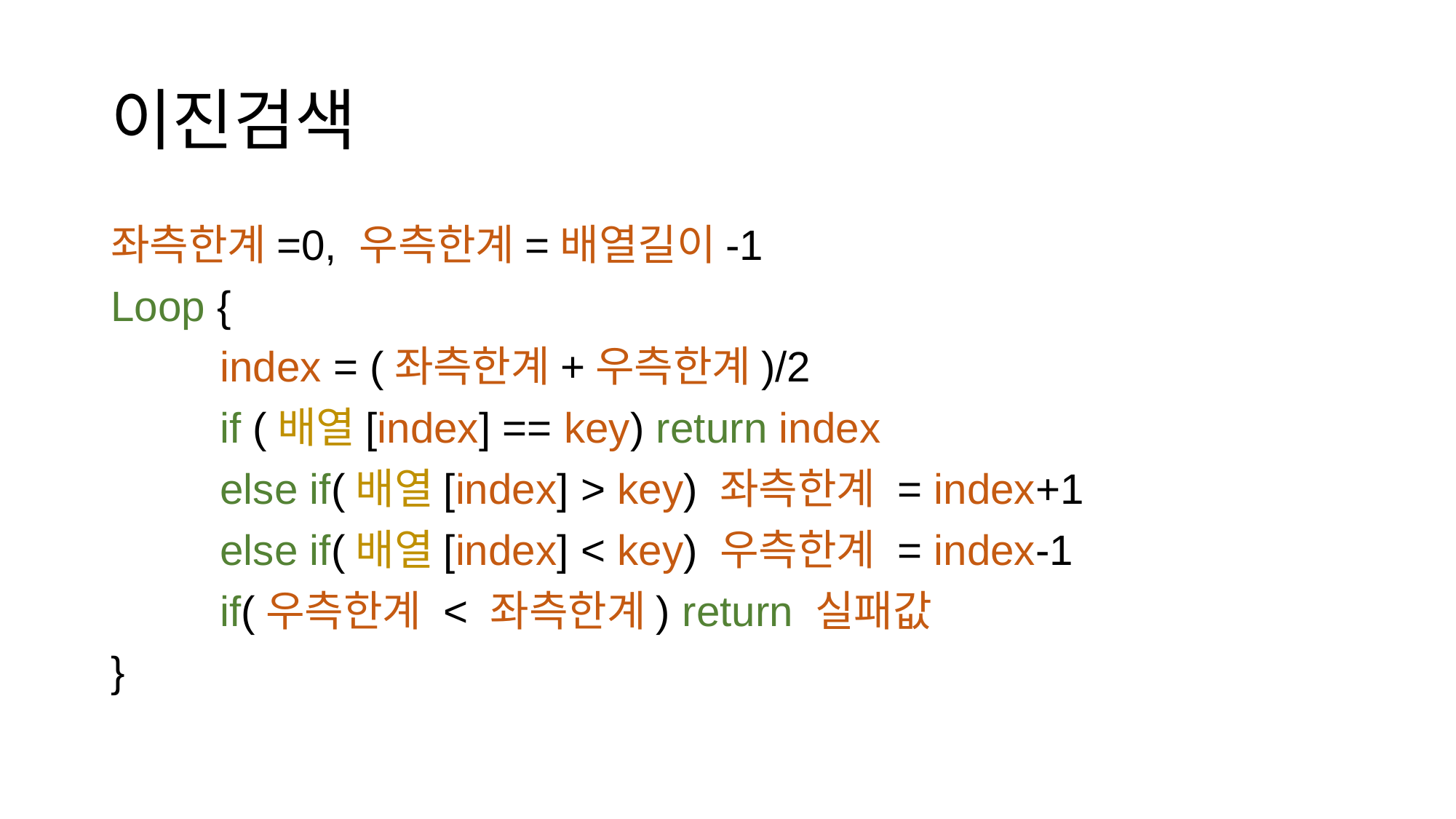

# 이진검색
좌측한계=0, 우측한계=배열길이-1
Loop {
	index = (좌측한계+우측한계)/2
	if (배열[index] == key) return index
	else if(배열[index] > key) 좌측한계 = index+1
	else if(배열[index] < key) 우측한계 = index-1
	if(우측한계 < 좌측한계) return 실패값
}